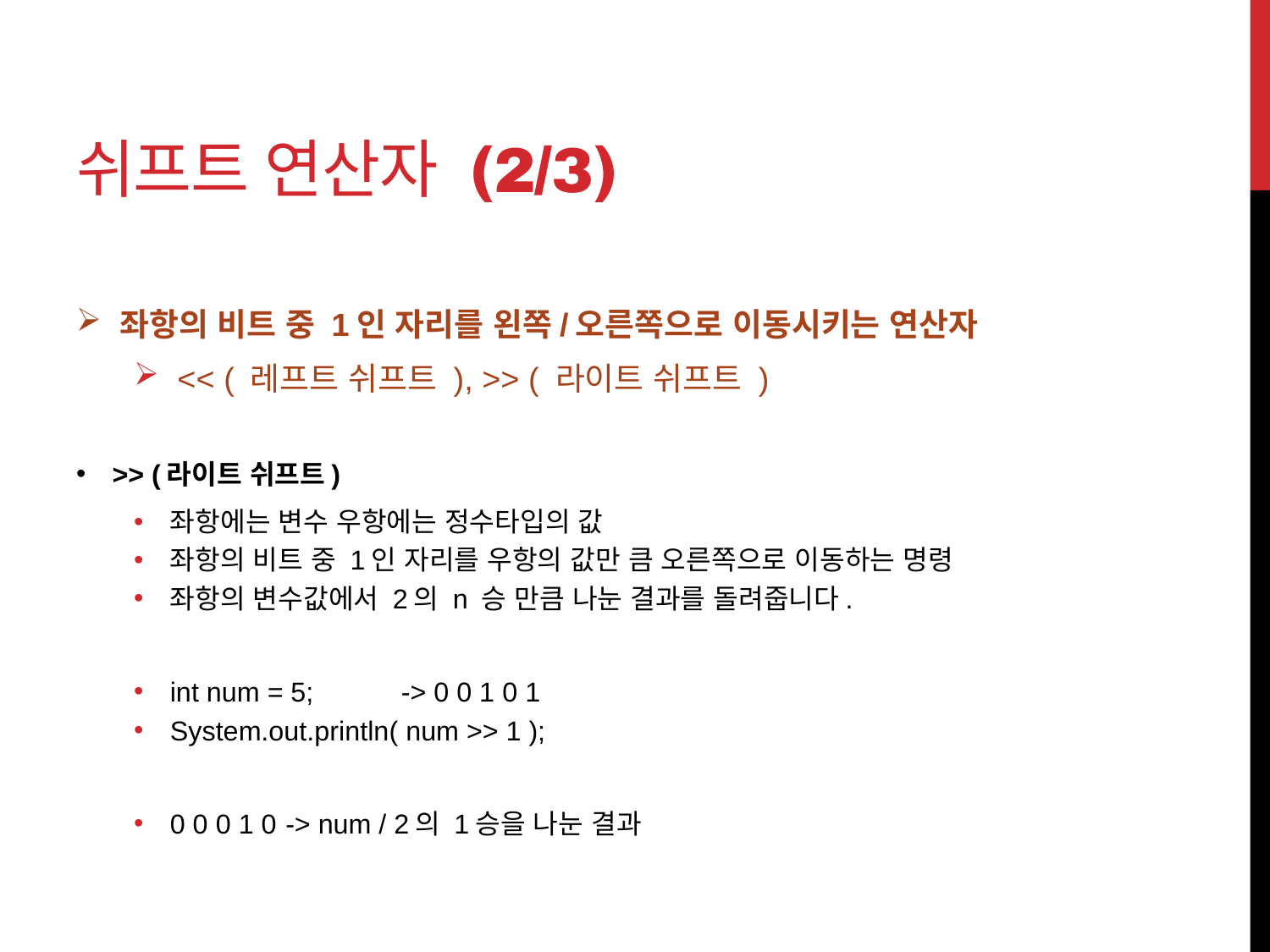

# 쉬프트 연산자 (2/3)

좌항의 비트 중 1인 자리를 왼쪽/오른쪽으로 이동시키는 연산자
<< ( 레프트 쉬프트 ), >> ( 라이트 쉬프트 )

>> (라이트 쉬프트)
좌항에는 변수 우항에는 정수타입의 값
좌항의 비트 중 1인 자리를 우항의 값만 큼 오른쪽으로 이동하는 명령
좌항의 변수값에서 2의 n 승 만큼 나눈 결과를 돌려줍니다.

int num = 5;	-> 0 0 1 0 1
System.out.println( num >> 1 );

0 0 0 1 0	-> num / 2의 1승을 나눈 결과